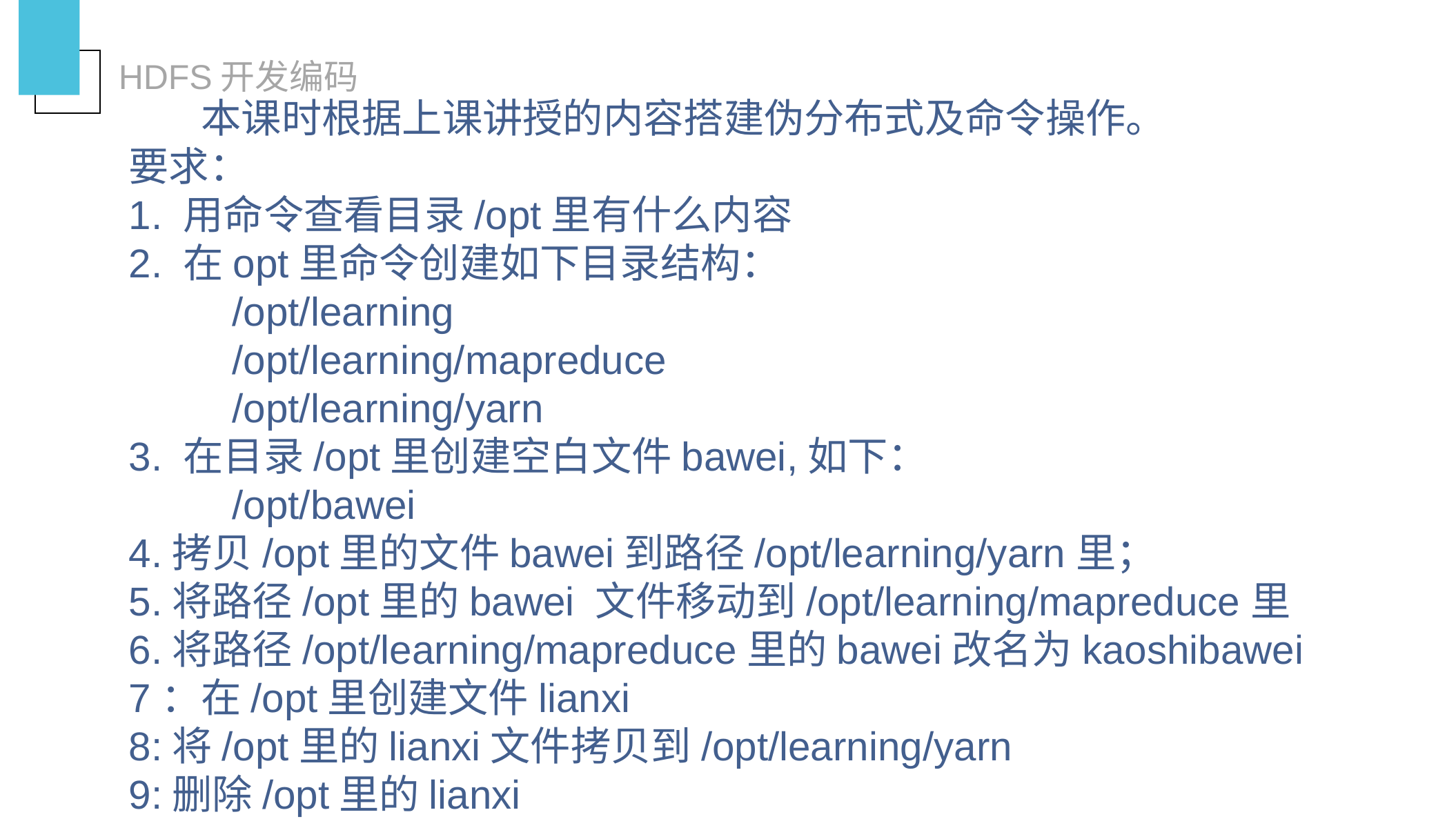

HDFS开发编码
       本课时根据上课讲授的内容搭建伪分布式及命令操作。
要求：
1. 用命令查看目录/opt里有什么内容
2. 在opt里命令创建如下目录结构：
	/opt/learning
	/opt/learning/mapreduce
	/opt/learning/yarn
3. 在目录/opt里创建空白文件bawei,如下：
	/opt/bawei
4.拷贝/opt里的文件bawei到路径/opt/learning/yarn里；
5.将路径/opt里的bawei 文件移动到/opt/learning/mapreduce里
6.将路径/opt/learning/mapreduce里的bawei改名为kaoshibawei
7：在/opt里创建文件lianxi
8:将/opt里的lianxi文件拷贝到/opt/learning/yarn
9:删除/opt里的lianxi